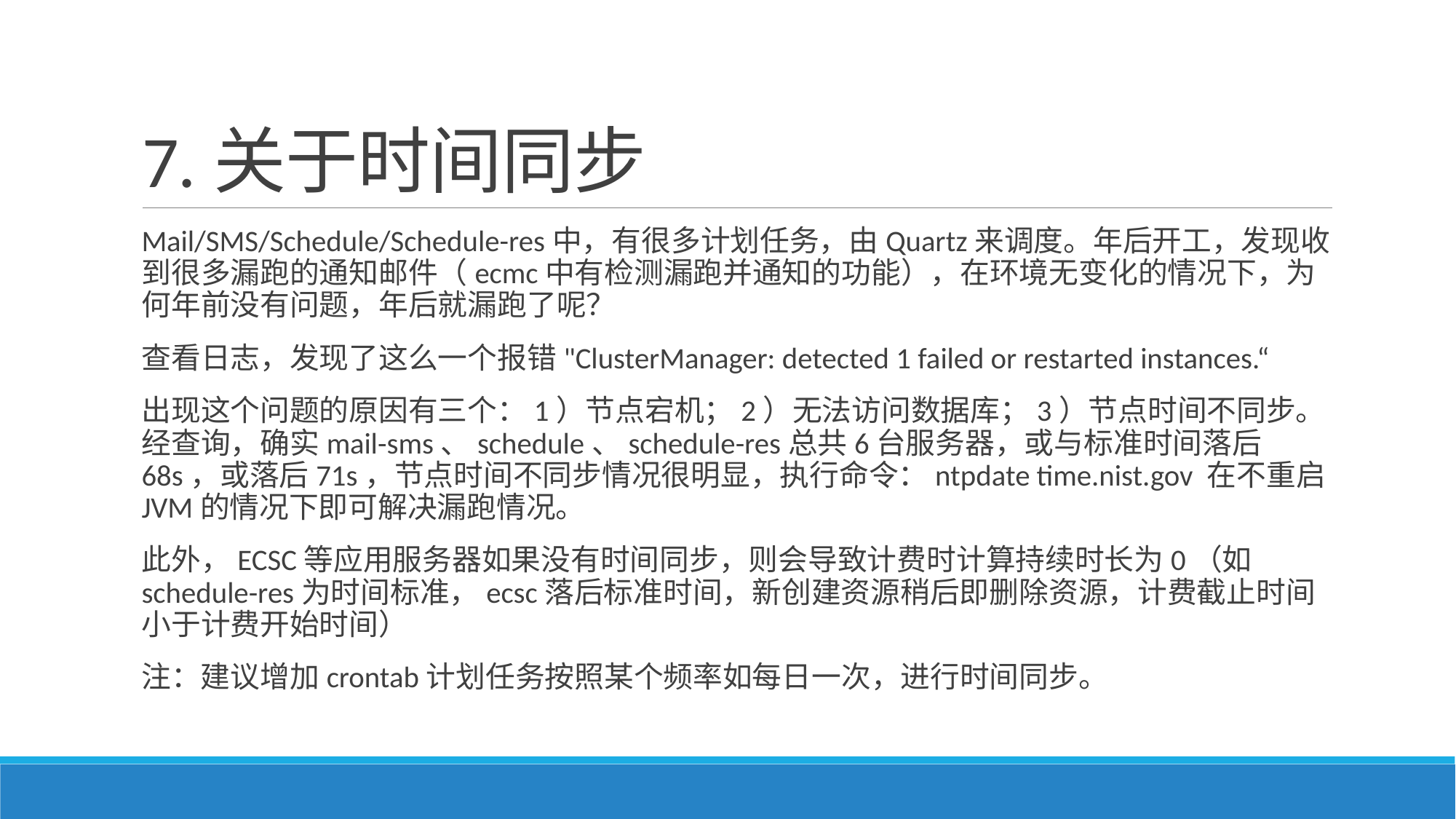

# 7.关于时间同步
Mail/SMS/Schedule/Schedule-res中，有很多计划任务，由Quartz来调度。年后开工，发现收到很多漏跑的通知邮件（ecmc中有检测漏跑并通知的功能），在环境无变化的情况下，为何年前没有问题，年后就漏跑了呢？
查看日志，发现了这么一个报错"ClusterManager: detected 1 failed or restarted instances.“
出现这个问题的原因有三个：1）节点宕机；2）无法访问数据库；3）节点时间不同步。经查询，确实mail-sms、schedule、schedule-res总共6台服务器，或与标准时间落后68s，或落后71s，节点时间不同步情况很明显，执行命令：ntpdate time.nist.gov 在不重启JVM的情况下即可解决漏跑情况。
此外，ECSC等应用服务器如果没有时间同步，则会导致计费时计算持续时长为0（如schedule-res为时间标准，ecsc落后标准时间，新创建资源稍后即删除资源，计费截止时间小于计费开始时间）
注：建议增加crontab计划任务按照某个频率如每日一次，进行时间同步。